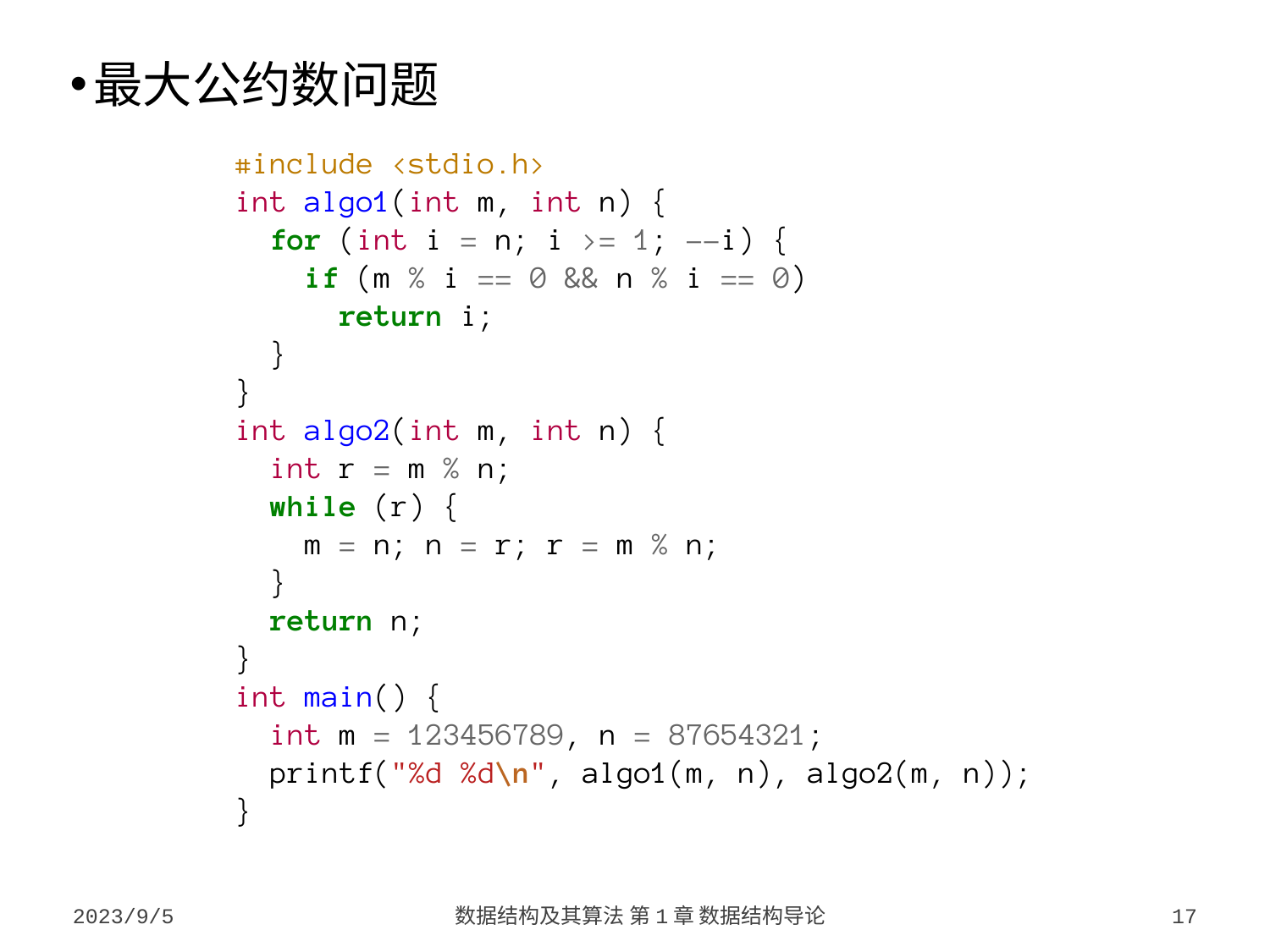

最大公约数问题
#include <stdio.h>
int algo1(int m, int n) {
  for (int i = n; i >= 1; --i) {
    if (m % i == 0 && n % i == 0)
      return i;
  }
}
int algo2(int m, int n) {
  int r = m % n;
  while (r) {
    m = n; n = r; r = m % n;
  }
  return n;
}
int main() {
  int m = 123456789, n = 87654321;
  printf("%d %d\n", algo1(m, n), algo2(m, n));
}
2023/9/5
数据结构及其算法 第1章 数据结构导论
17